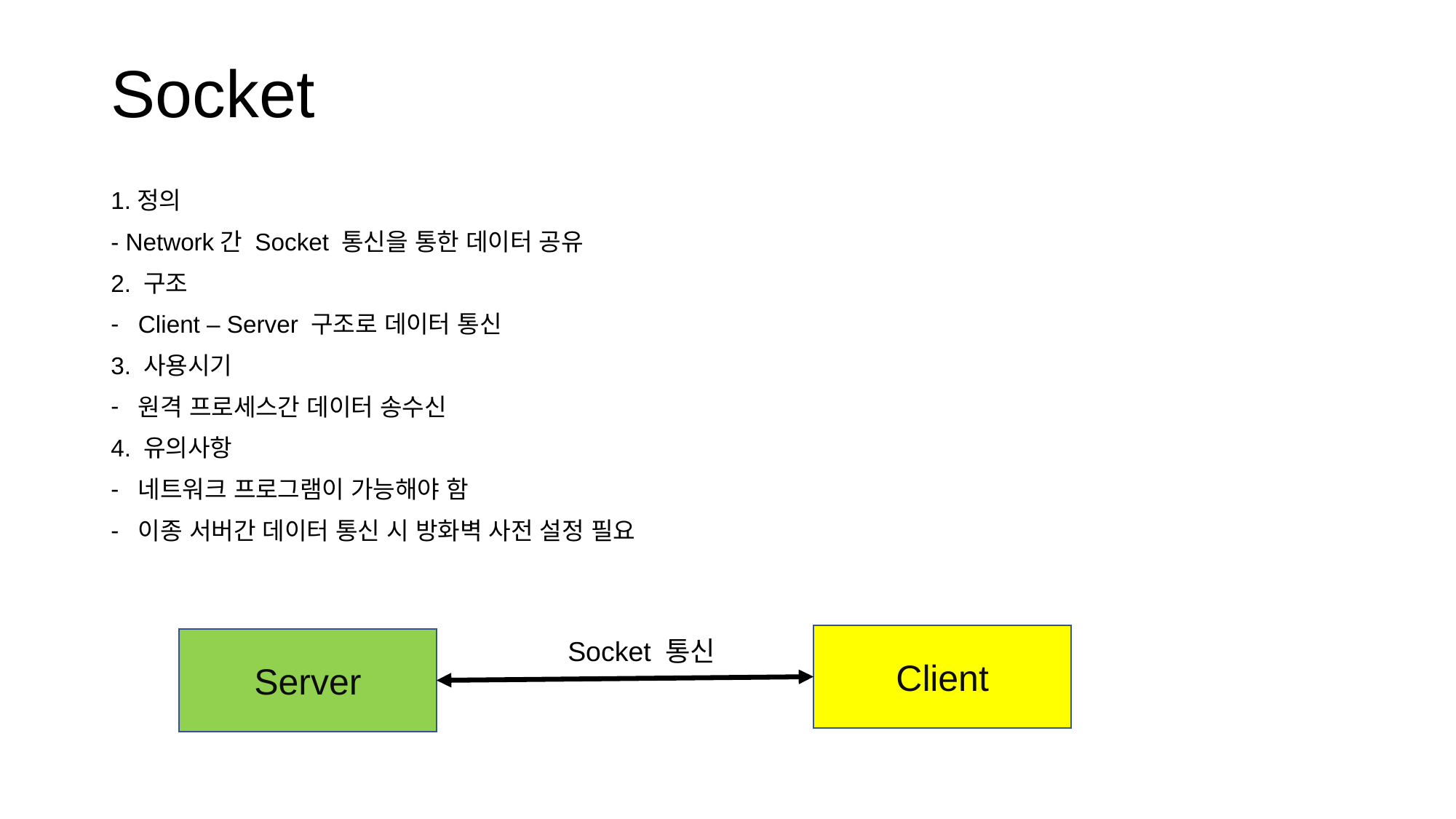

# Socket
1.정의
- Network간 Socket 통신을 통한 데이터 공유
2. 구조
Client – Server 구조로 데이터 통신
3. 사용시기
원격 프로세스간 데이터 송수신
4. 유의사항
네트워크 프로그램이 가능해야 함
이종 서버간 데이터 통신 시 방화벽 사전 설정 필요
Client
Socket 통신
Server